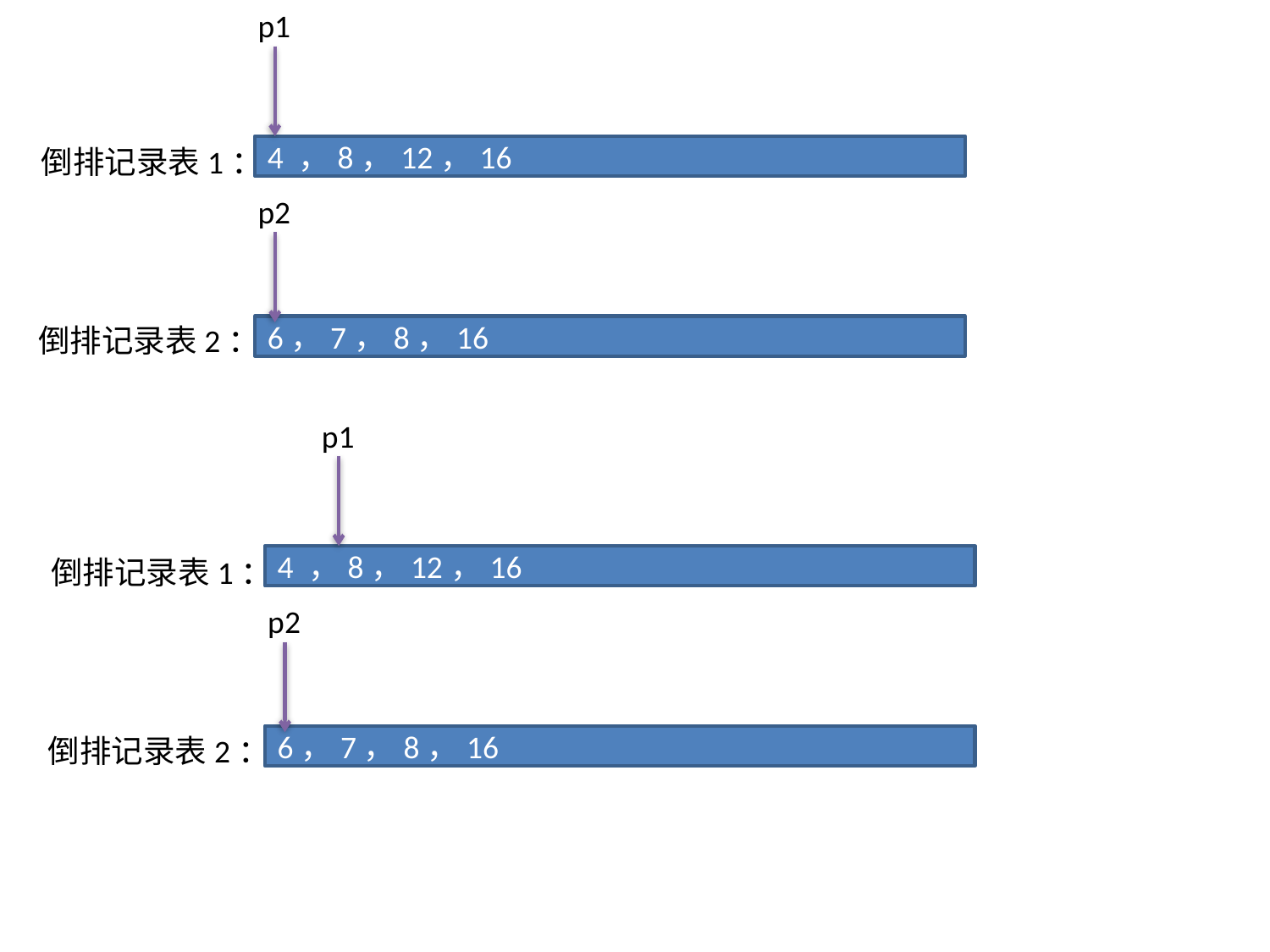

p1
倒排记录表1：
4 ，8，12，16
p2
倒排记录表2：
6，7，8，16
p1
倒排记录表1：
4 ，8，12，16
p2
倒排记录表2：
6，7，8，16